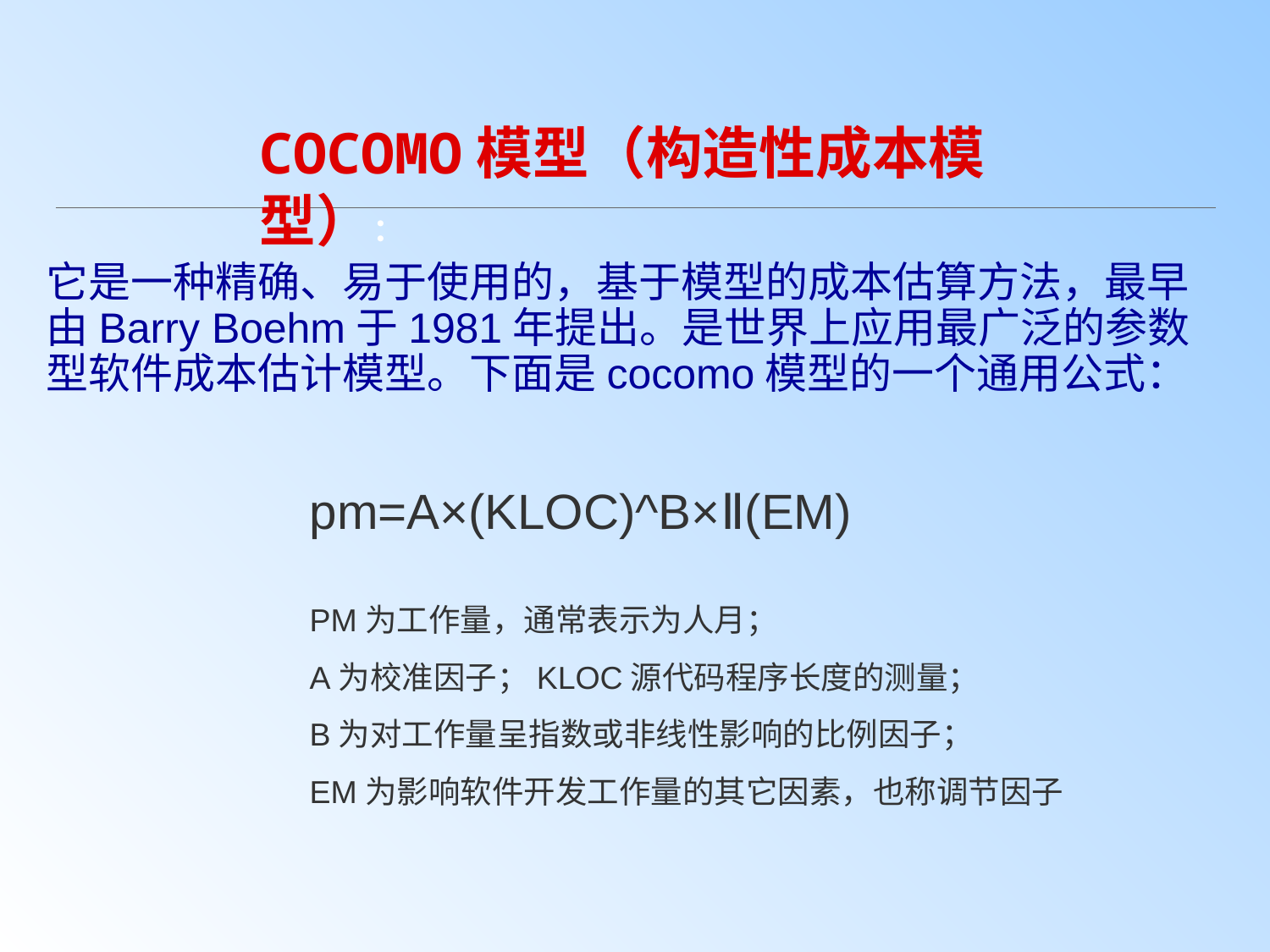

COCOMO模型（构造性成本模型）：
它是一种精确、易于使用的，基于模型的成本估算方法，最早由Barry Boehm于1981年提出。是世界上应用最广泛的参数型软件成本估计模型。下面是cocomo模型的一个通用公式：
pm=A×(KLOC)^B×Ⅱ(EM)

PM为工作量，通常表示为人月；
A为校准因子；KLOC源代码程序长度的测量；
B为对工作量呈指数或非线性影响的比例因子；
EM为影响软件开发工作量的其它因素，也称调节因子